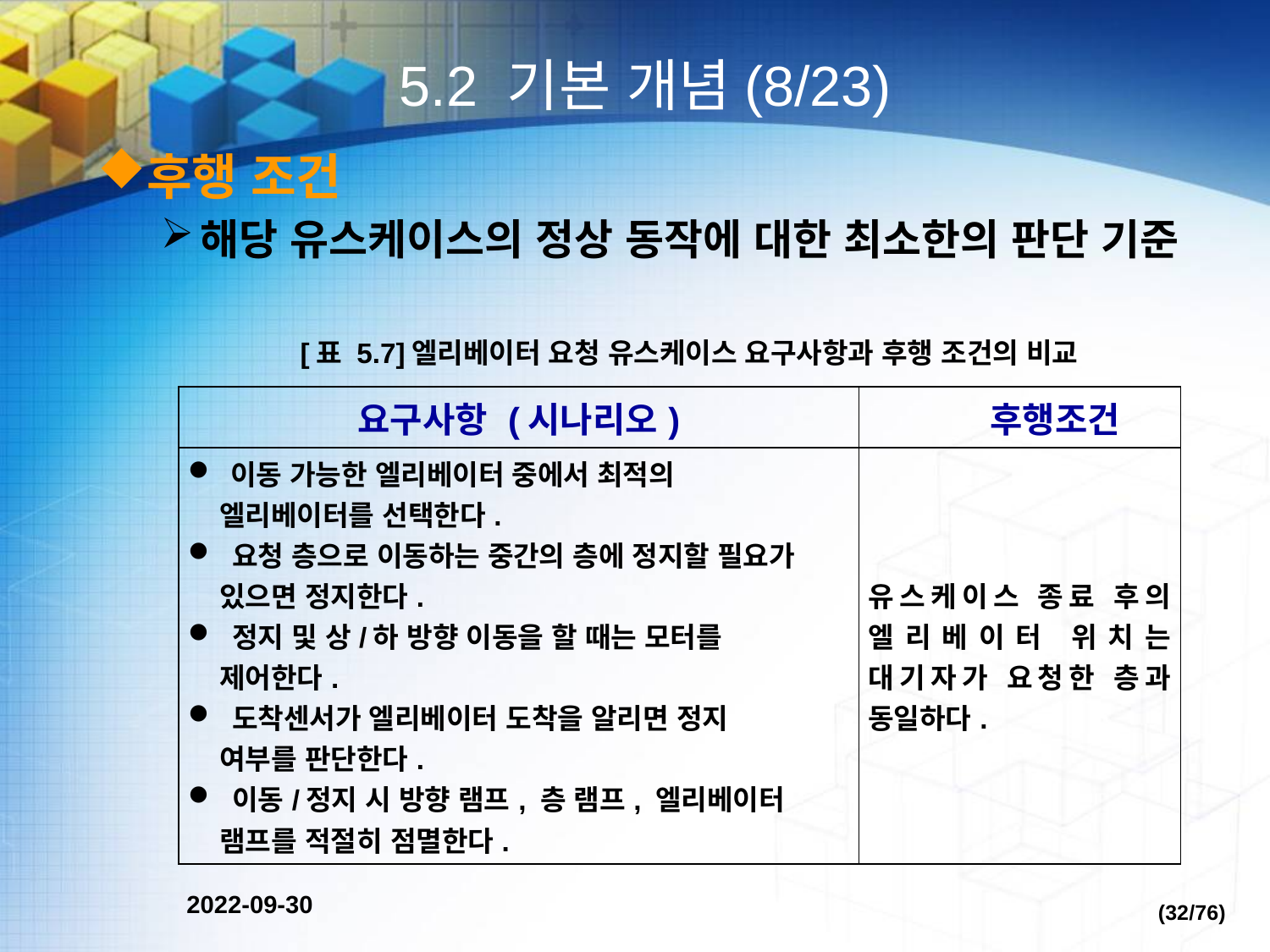

# 5.2 기본 개념(8/23)
후행 조건
해당 유스케이스의 정상 동작에 대한 최소한의 판단 기준
[표 5.7]엘리베이터 요청 유스케이스 요구사항과 후행 조건의 비교
| 요구사항 (시나리오) | 후행조건 |
| --- | --- |
| 이동 가능한 엘리베이터 중에서 최적의 엘리베이터를 선택한다. 요청 층으로 이동하는 중간의 층에 정지할 필요가 있으면 정지한다. 정지 및 상/하 방향 이동을 할 때는 모터를 제어한다. 도착센서가 엘리베이터 도착을 알리면 정지 여부를 판단한다. 이동/정지 시 방향 램프, 층 램프, 엘리베이터 램프를 적절히 점멸한다. | 유스케이스 종료 후의 엘리베이터 위치는 대기자가 요청한 층과 동일하다. |
(32/76)
2022-09-30